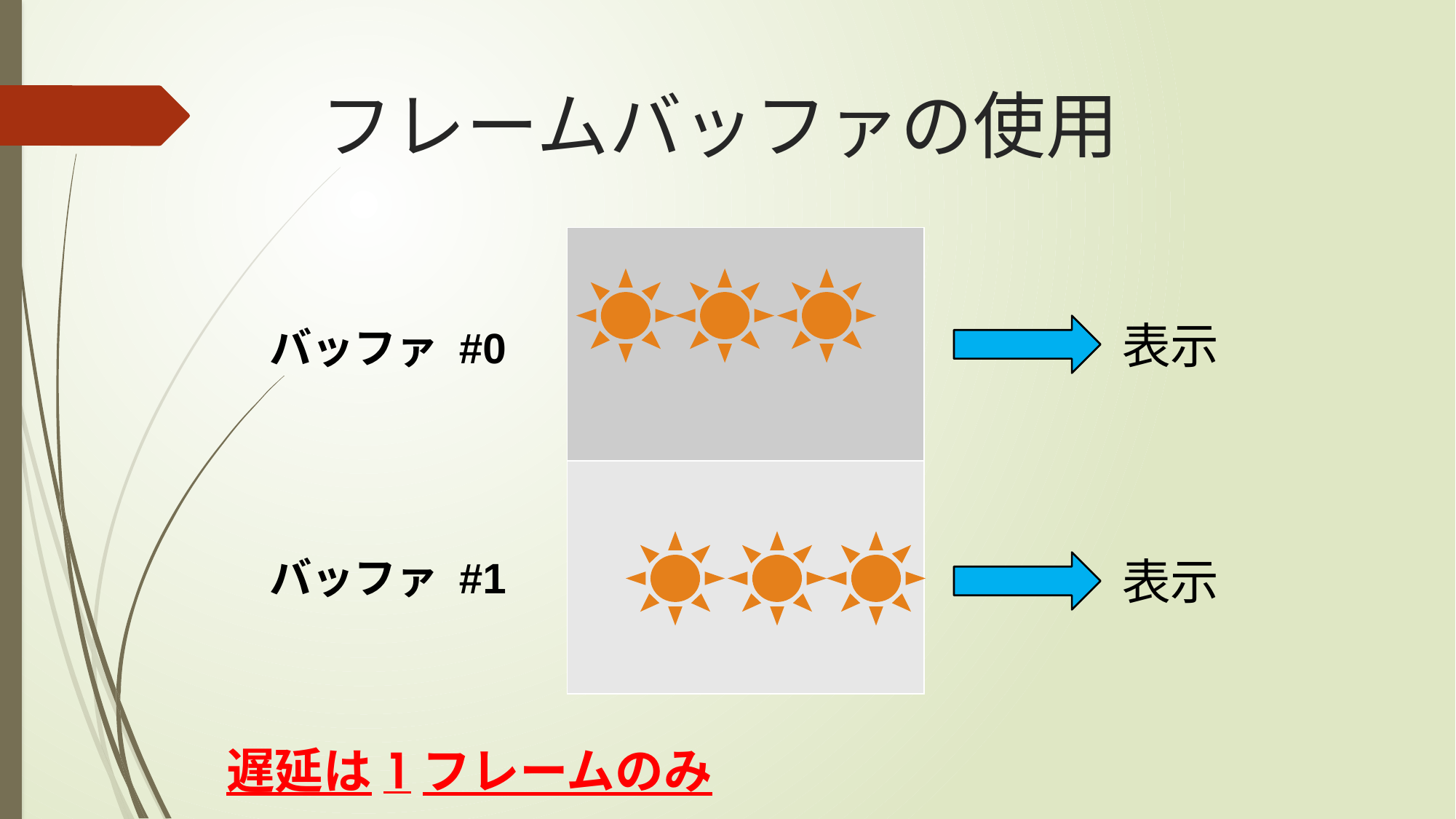

# フレームバッファの使用
|  |
| --- |
|  |

表示
バッファ #0

バッファ #1
表示

遅延は1フレームのみ